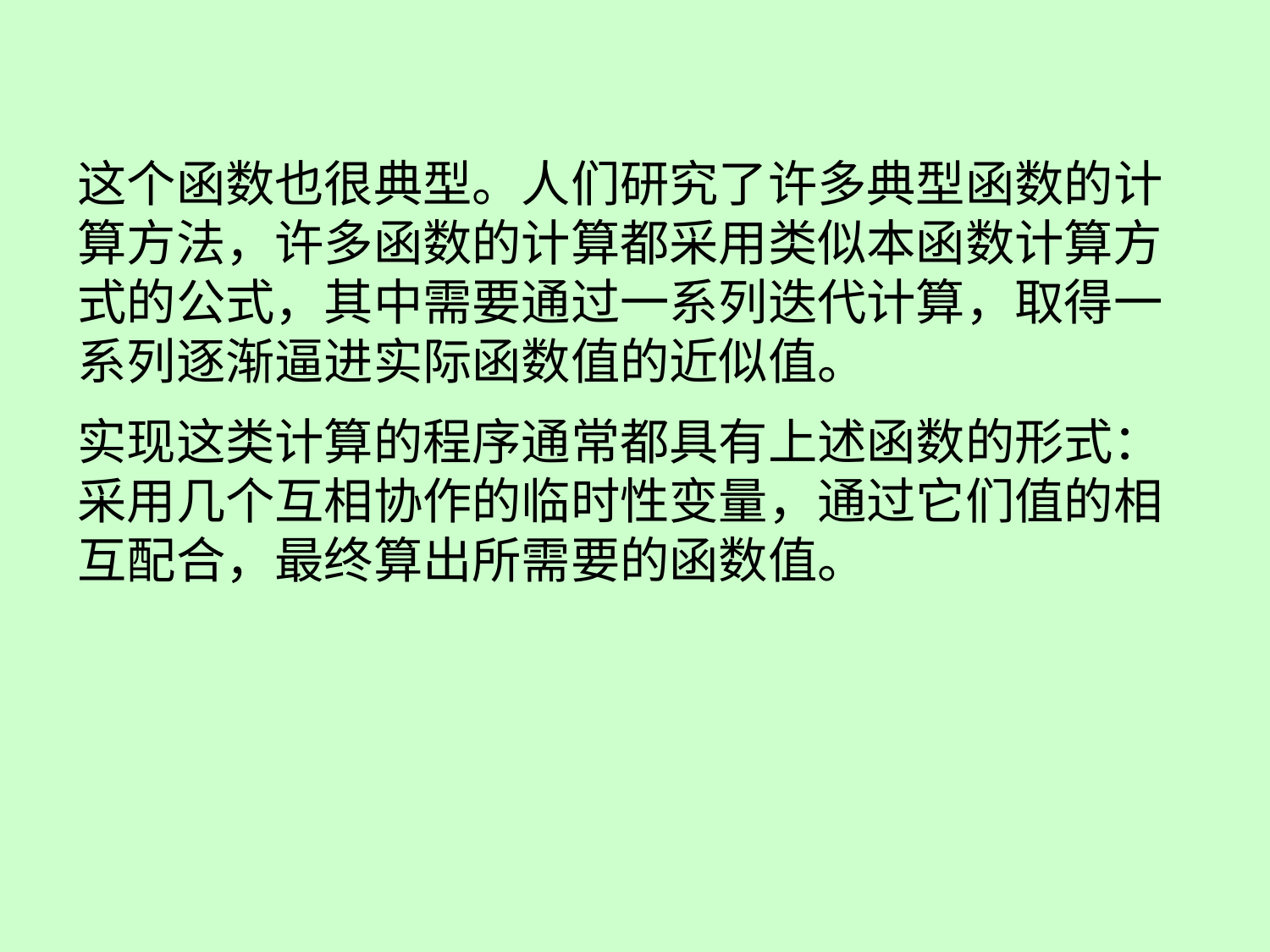

这个函数也很典型。人们研究了许多典型函数的计算方法，许多函数的计算都采用类似本函数计算方式的公式，其中需要通过一系列迭代计算，取得一系列逐渐逼进实际函数值的近似值。
实现这类计算的程序通常都具有上述函数的形式：采用几个互相协作的临时性变量，通过它们值的相互配合，最终算出所需要的函数值。
30